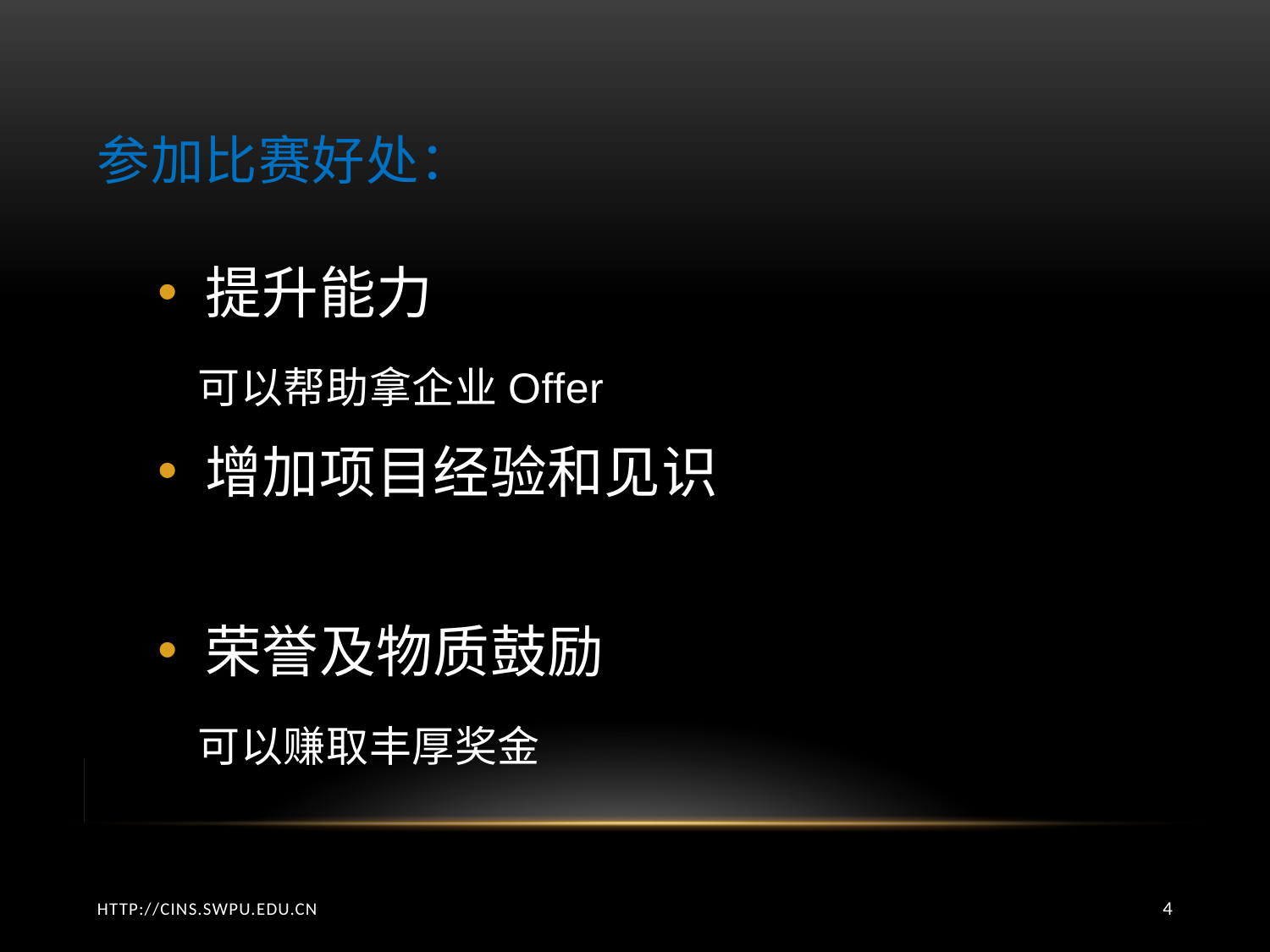

# 参加比赛好处：
提升能力
  可以帮助拿企业Offer
增加项目经验和见识

荣誉及物质鼓励
  可以赚取丰厚奖金

http://cins.swpu.edu.cn
4